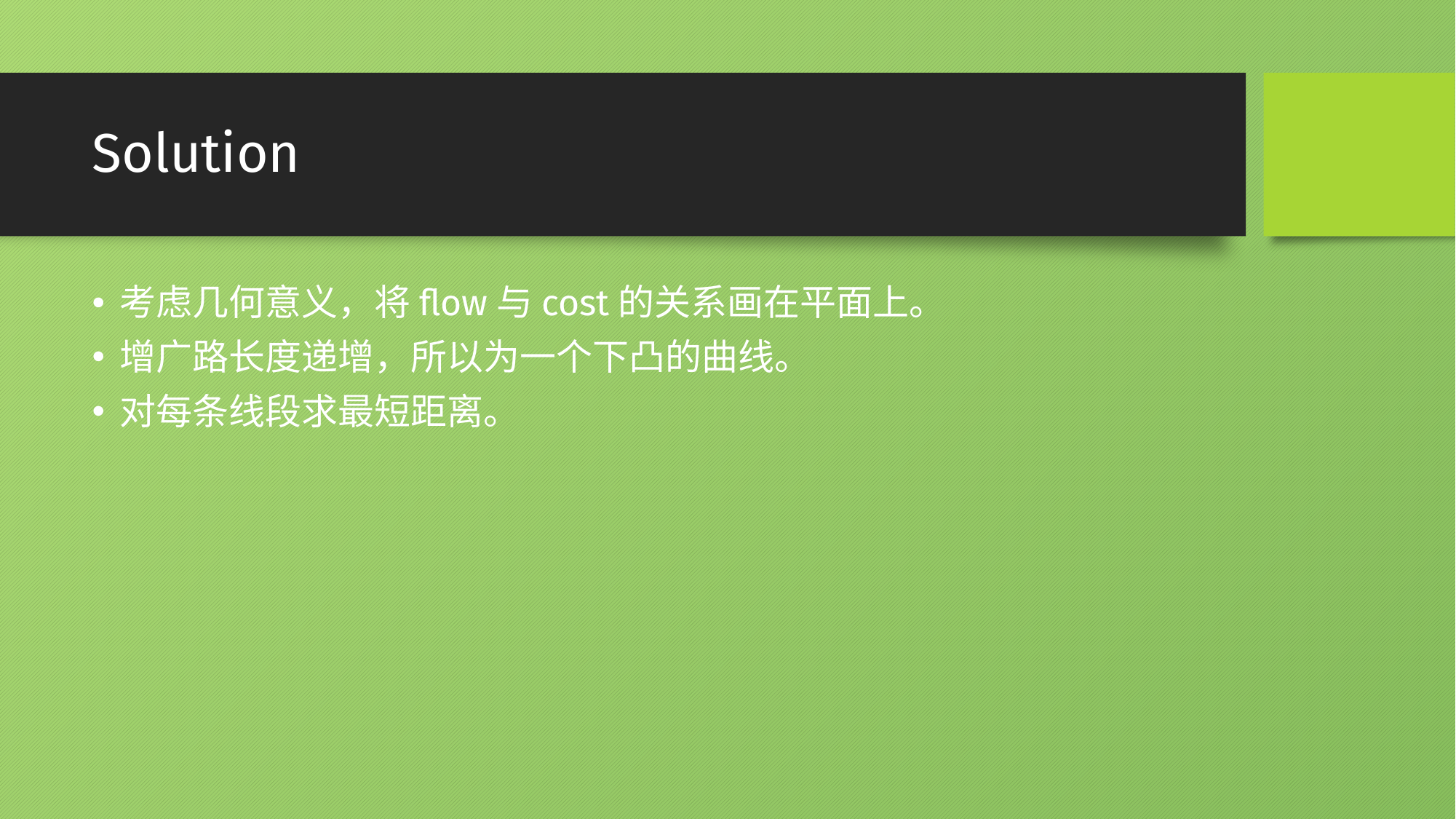

# Solution
考虑几何意义，将flow与cost的关系画在平面上。
增广路长度递增，所以为一个下凸的曲线。
对每条线段求最短距离。